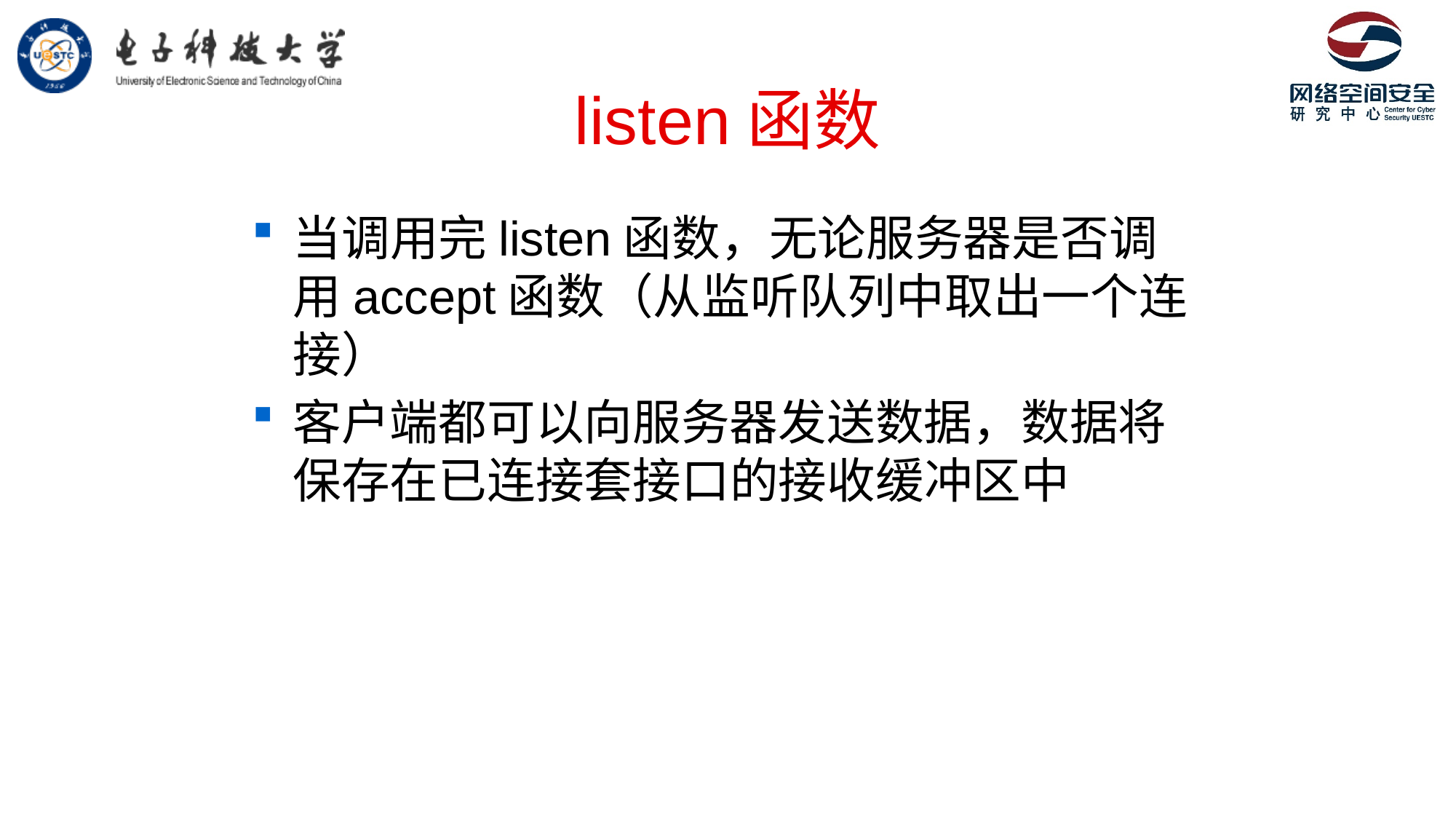

# listen函数
当调用完listen函数，无论服务器是否调用accept函数（从监听队列中取出一个连接）
客户端都可以向服务器发送数据，数据将保存在已连接套接口的接收缓冲区中